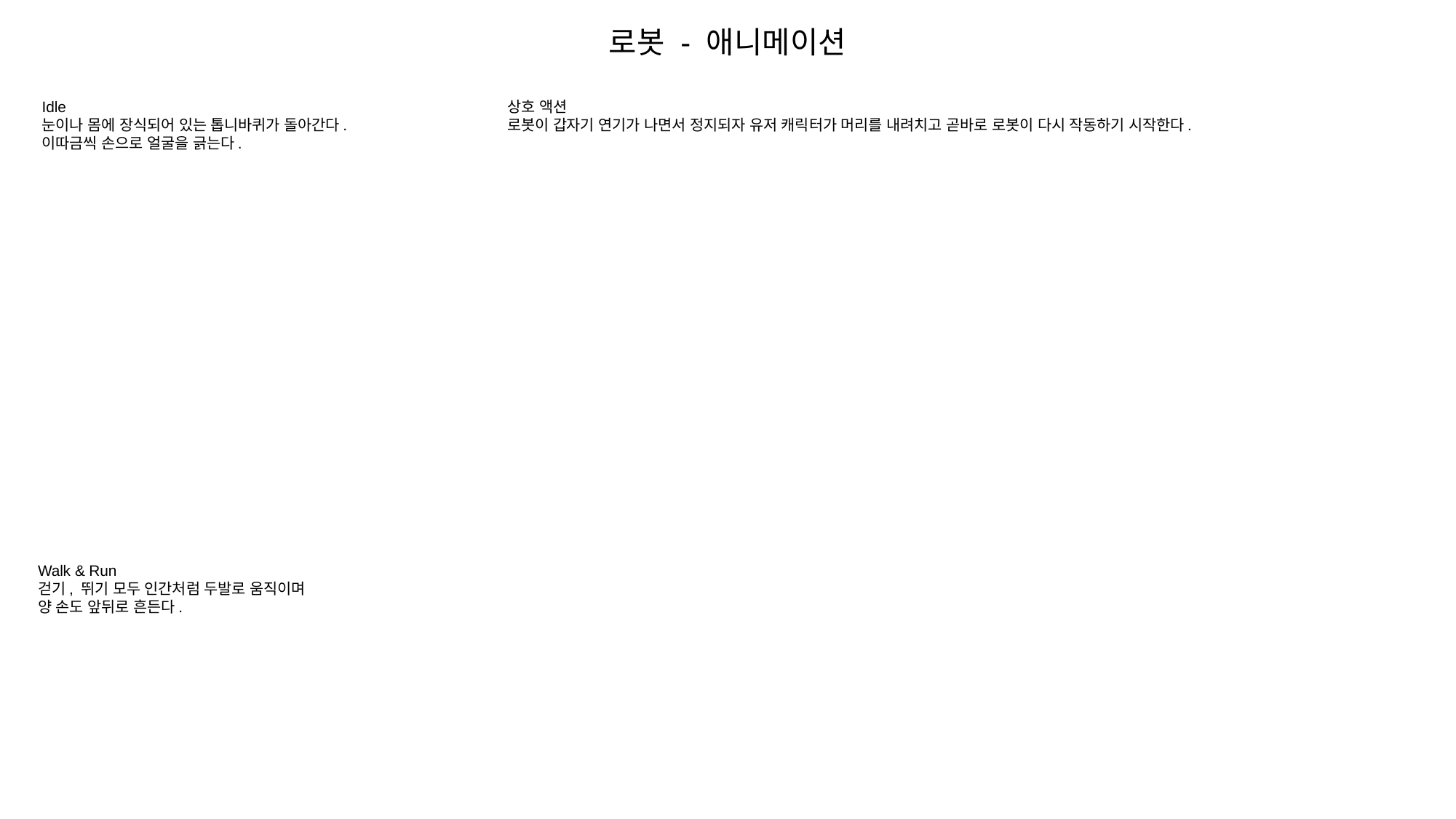

로봇 - 애니메이션
Idle
눈이나 몸에 장식되어 있는 톱니바퀴가 돌아간다.
이따금씩 손으로 얼굴을 긁는다.
상호 액션
로봇이 갑자기 연기가 나면서 정지되자 유저 캐릭터가 머리를 내려치고 곧바로 로봇이 다시 작동하기 시작한다.
Walk & Run
걷기, 뛰기 모두 인간처럼 두발로 움직이며
양 손도 앞뒤로 흔든다.